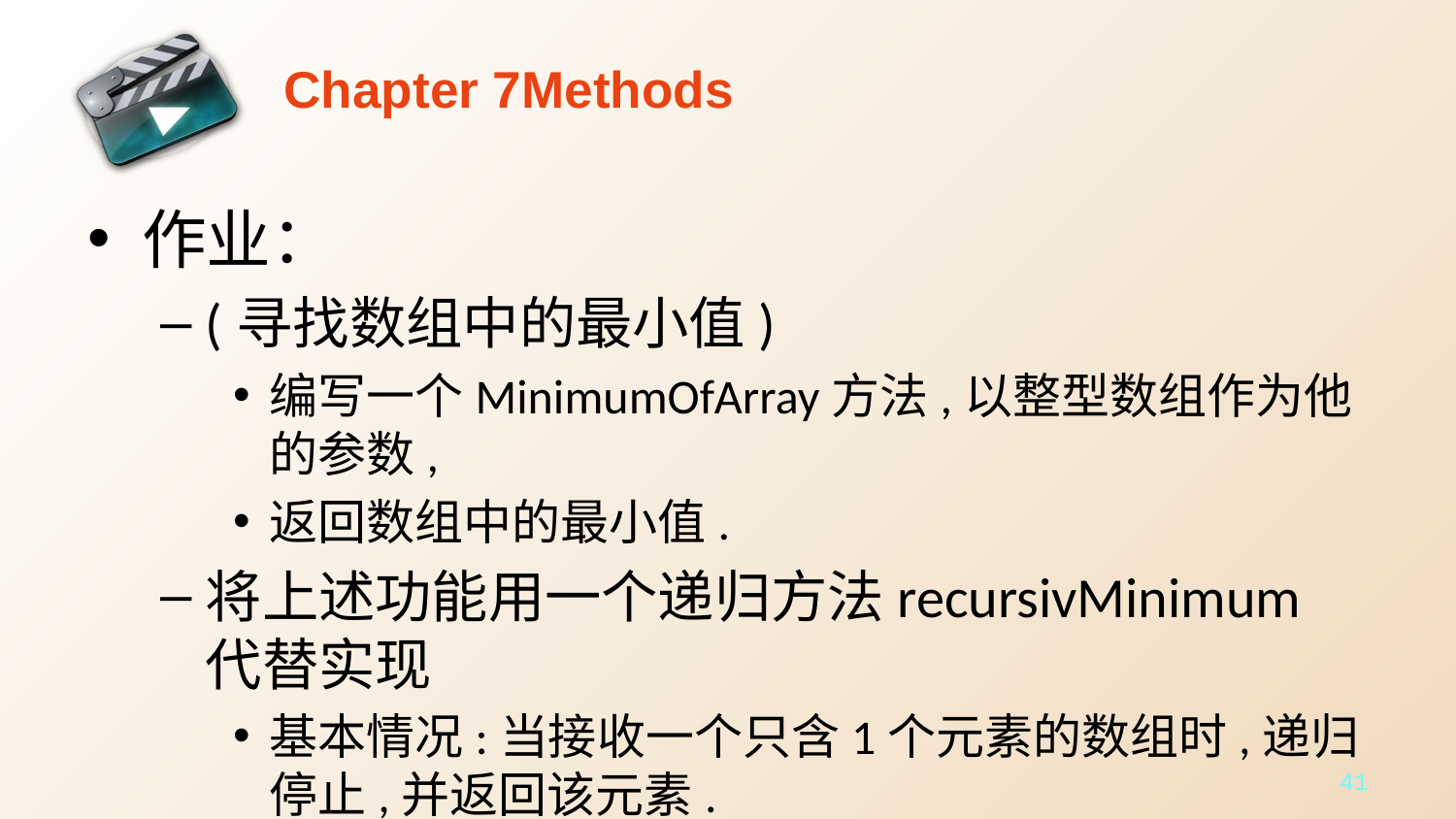

# Chapter 7Methods
作业：
(寻找数组中的最小值)
编写一个MinimumOfArray方法,以整型数组作为他的参数,
返回数组中的最小值.
将上述功能用一个递归方法recursivMinimum代替实现
基本情况:当接收一个只含1个元素的数组时,递归停止,并返回该元素.
思考:此时递归方法需要什么参数,为什么
41